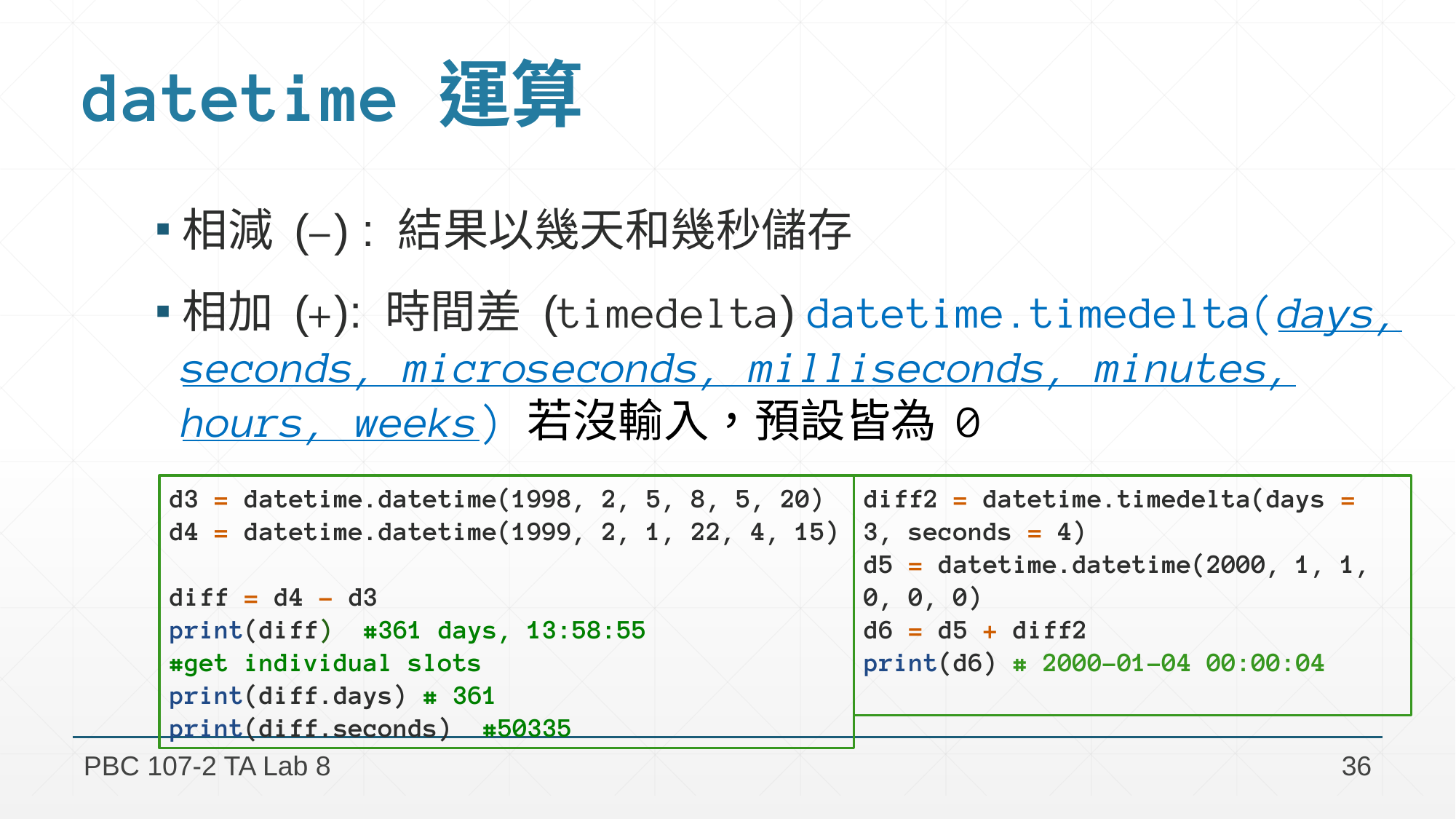

# datetime 運算
相減 (-) : 結果以幾天和幾秒儲存
相加 (+): 時間差 (timedelta) datetime.timedelta(days, seconds, microseconds, milliseconds, minutes, hours, weeks) 若沒輸入，預設皆為 0

d3 = datetime.datetime(1998, 2, 5, 8, 5, 20)
d4 = datetime.datetime(1999, 2, 1, 22, 4, 15)
diff = d4 - d3
print(diff)  #361 days, 13:58:55
#get individual slots
print(diff.days) # 361
print(diff.seconds)  #50335
diff2 = datetime.timedelta(days = 3, seconds = 4)
d5 = datetime.datetime(2000, 1, 1, 0, 0, 0)
d6 = d5 + diff2
print(d6) # 2000-01-04 00:00:04

PBC 107-2 TA Lab 8
36